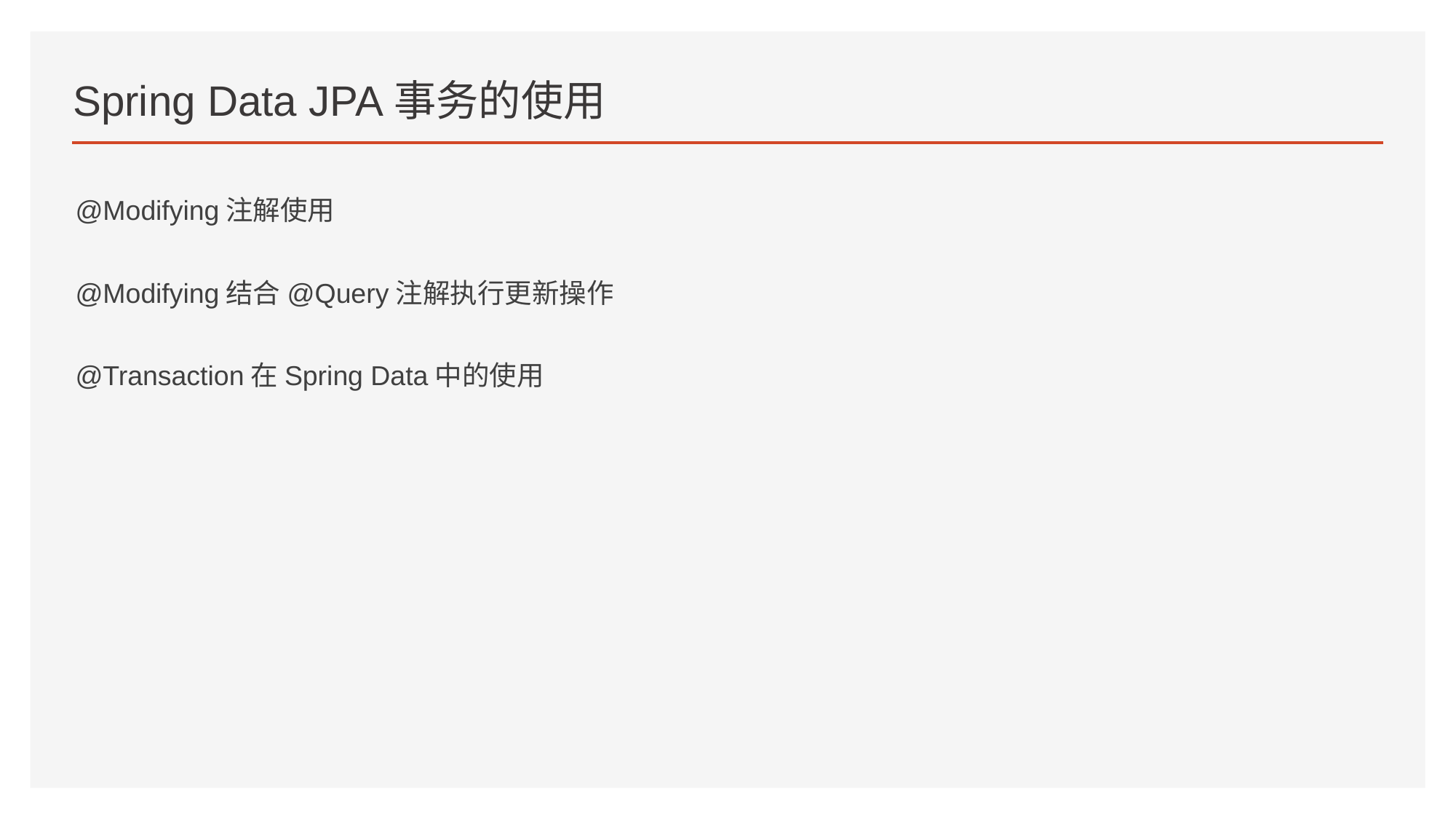

# Spring Data JPA事务的使用
@Modifying注解使用
@Modifying结合@Query注解执行更新操作
@Transaction在Spring Data中的使用